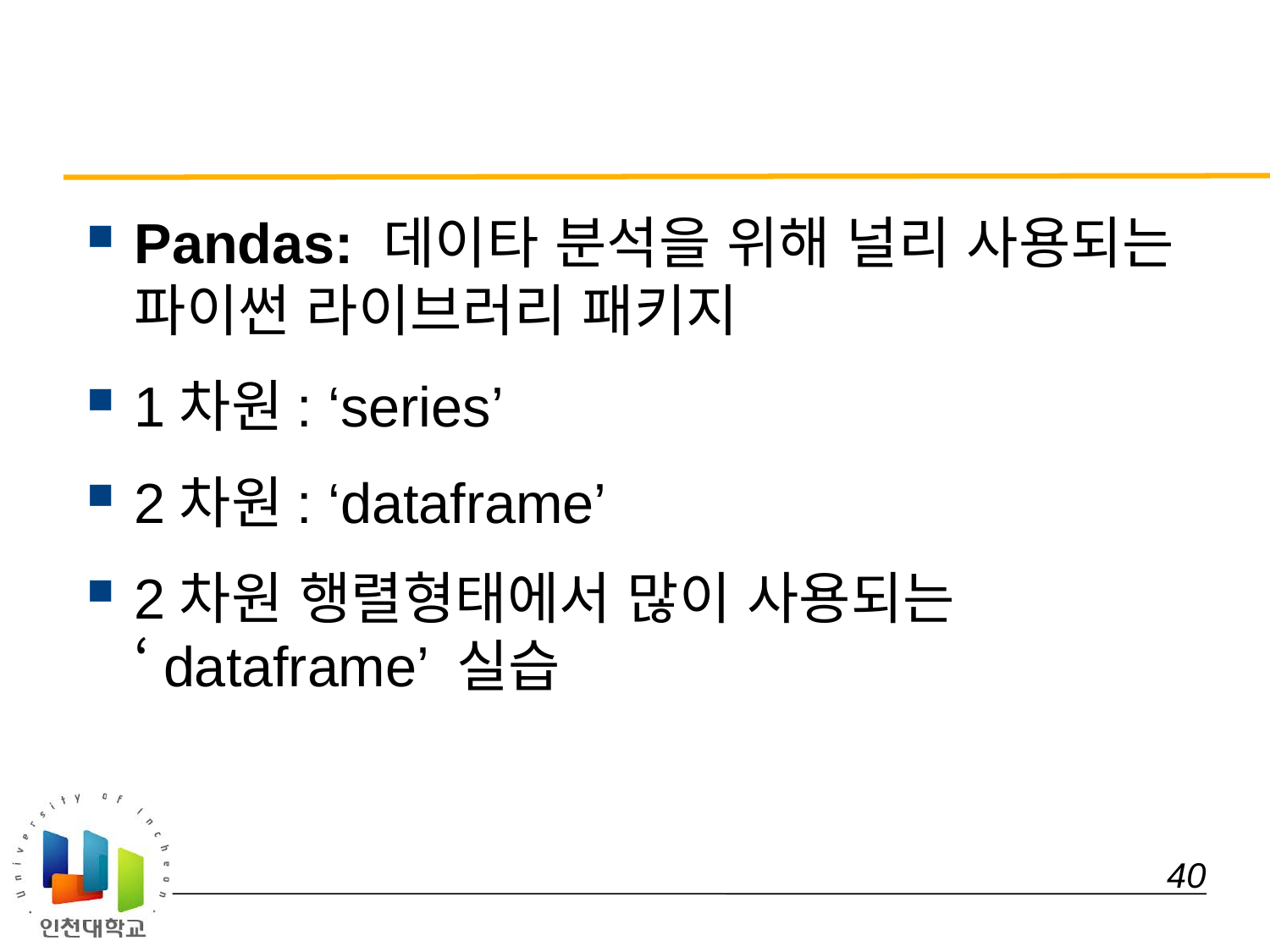

#
Pandas: 데이타 분석을 위해 널리 사용되는 파이썬 라이브러리 패키지
1차원: ‘series’
2차원: ‘dataframe’
2차원 행렬형태에서 많이 사용되는 ‘dataframe’ 실습

 40